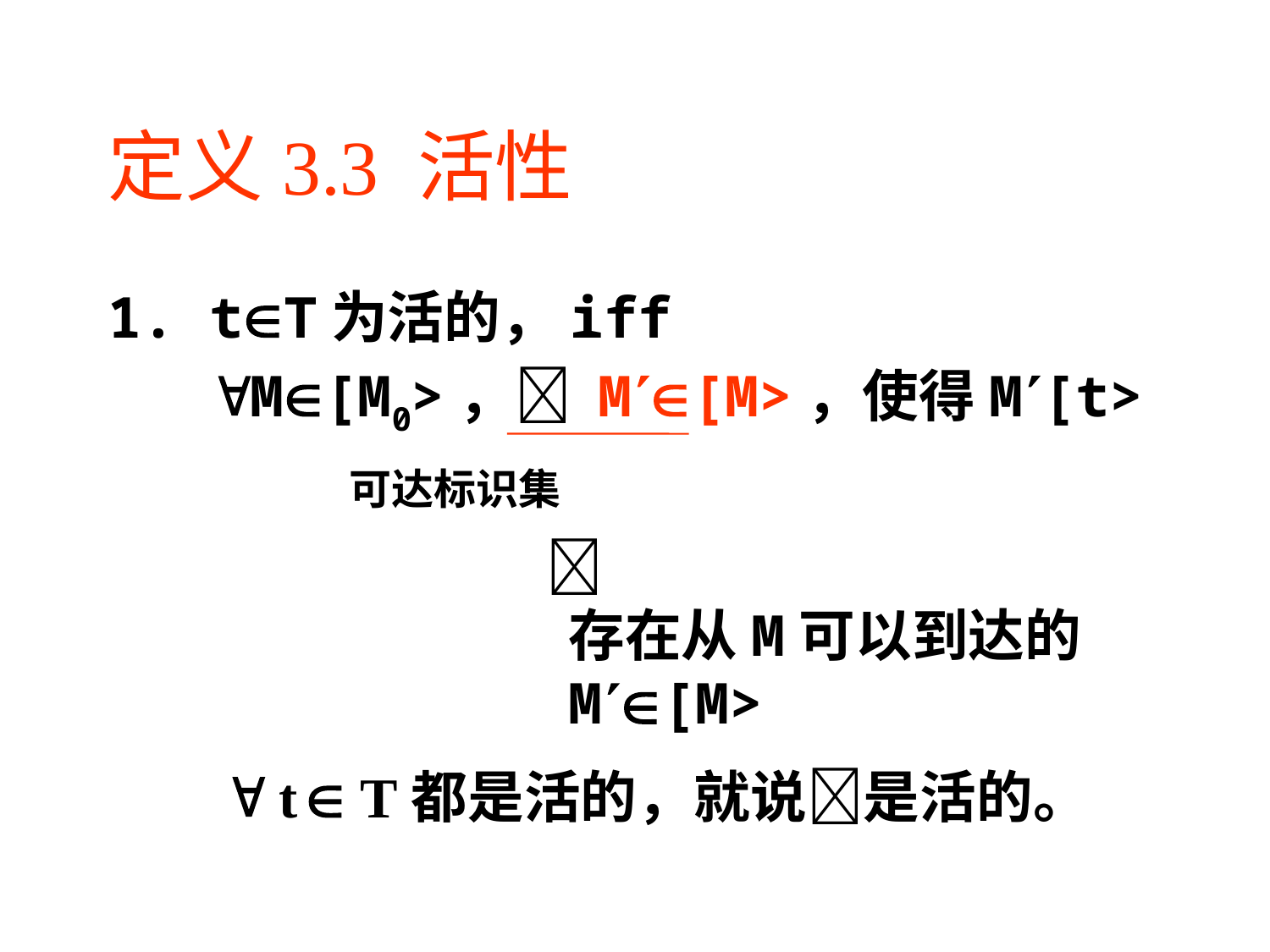

# 定义3.3 活性
1. t∈T为活的，iff
   ∀M∈[M0>，∃ M′∈[M>，使得M′[t>
                            可达标识集

  ↑
存在从M可以到达的M′∈[M>
∀ t ∈ T都是活的，就说Σ是活的。